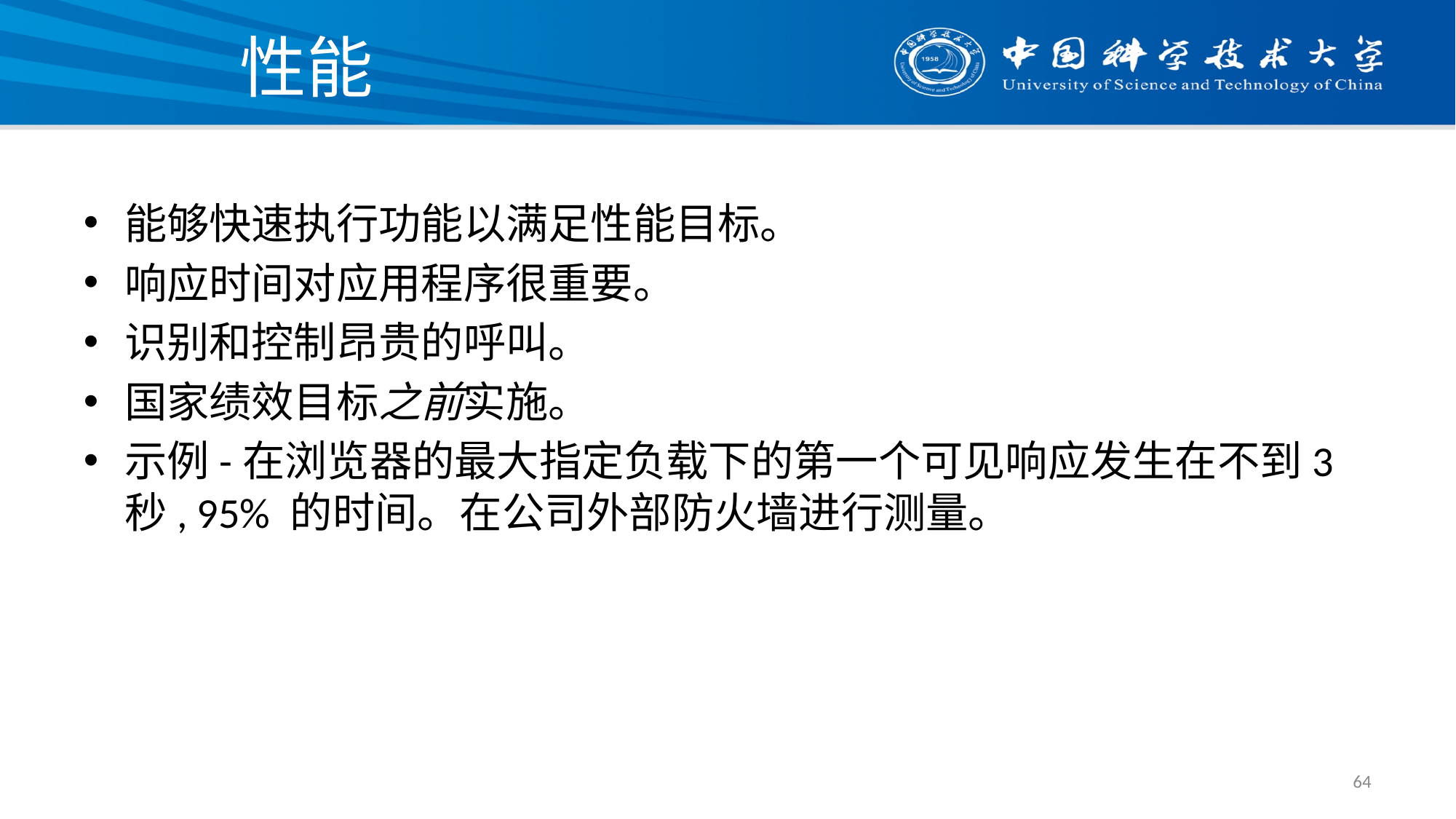

# 性能
能够快速执行功能以满足性能目标。
响应时间对应用程序很重要。
识别和控制昂贵的呼叫。
国家绩效目标之前实施。
示例-在浏览器的最大指定负载下的第一个可见响应发生在不到3秒, 95% 的时间。在公司外部防火墙进行测量。
64